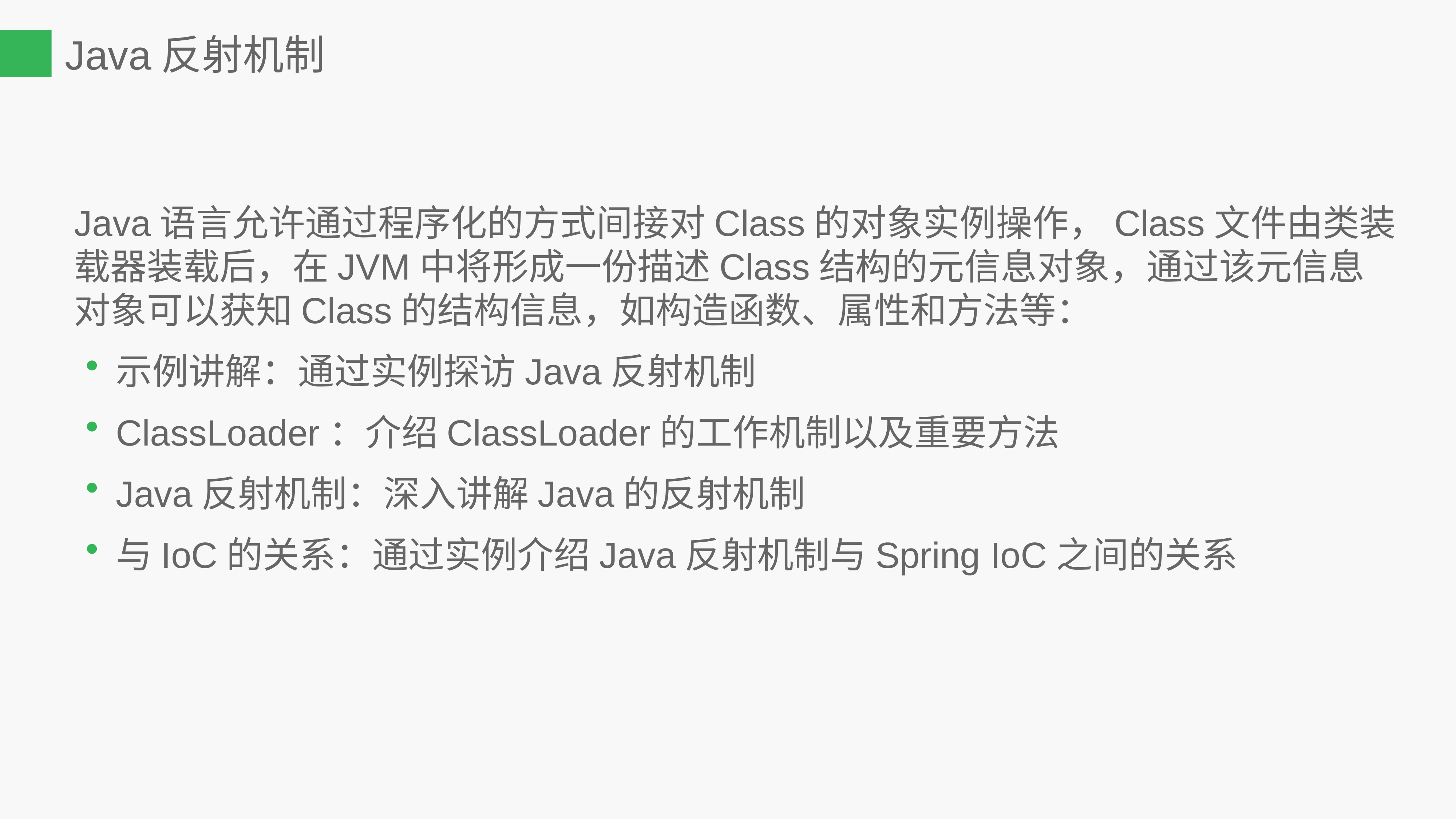

Java反射机制

Java语言允许通过程序化的方式间接对Class的对象实例操作，Class文件由类装载器装载后，在JVM中将形成一份描述Class结构的元信息对象，通过该元信息对象可以获知Class的结构信息，如构造函数、属性和方法等：
示例讲解：通过实例探访Java反射机制
ClassLoader：介绍ClassLoader的工作机制以及重要方法
Java反射机制：深入讲解Java的反射机制
与IoC的关系：通过实例介绍Java反射机制与Spring IoC之间的关系